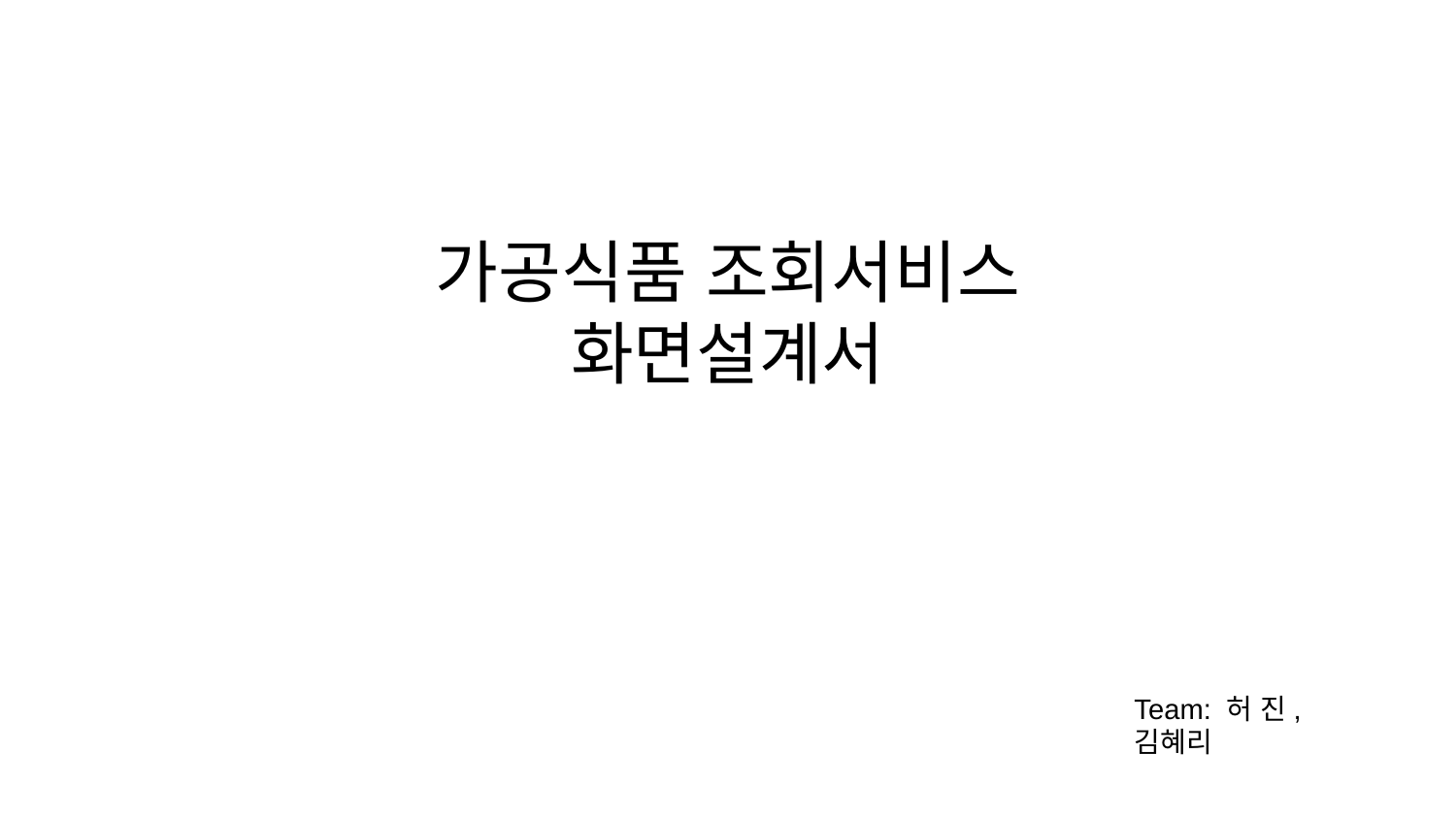

가공식품 조회서비스
화면설계서
Team: 허 진, 김혜리